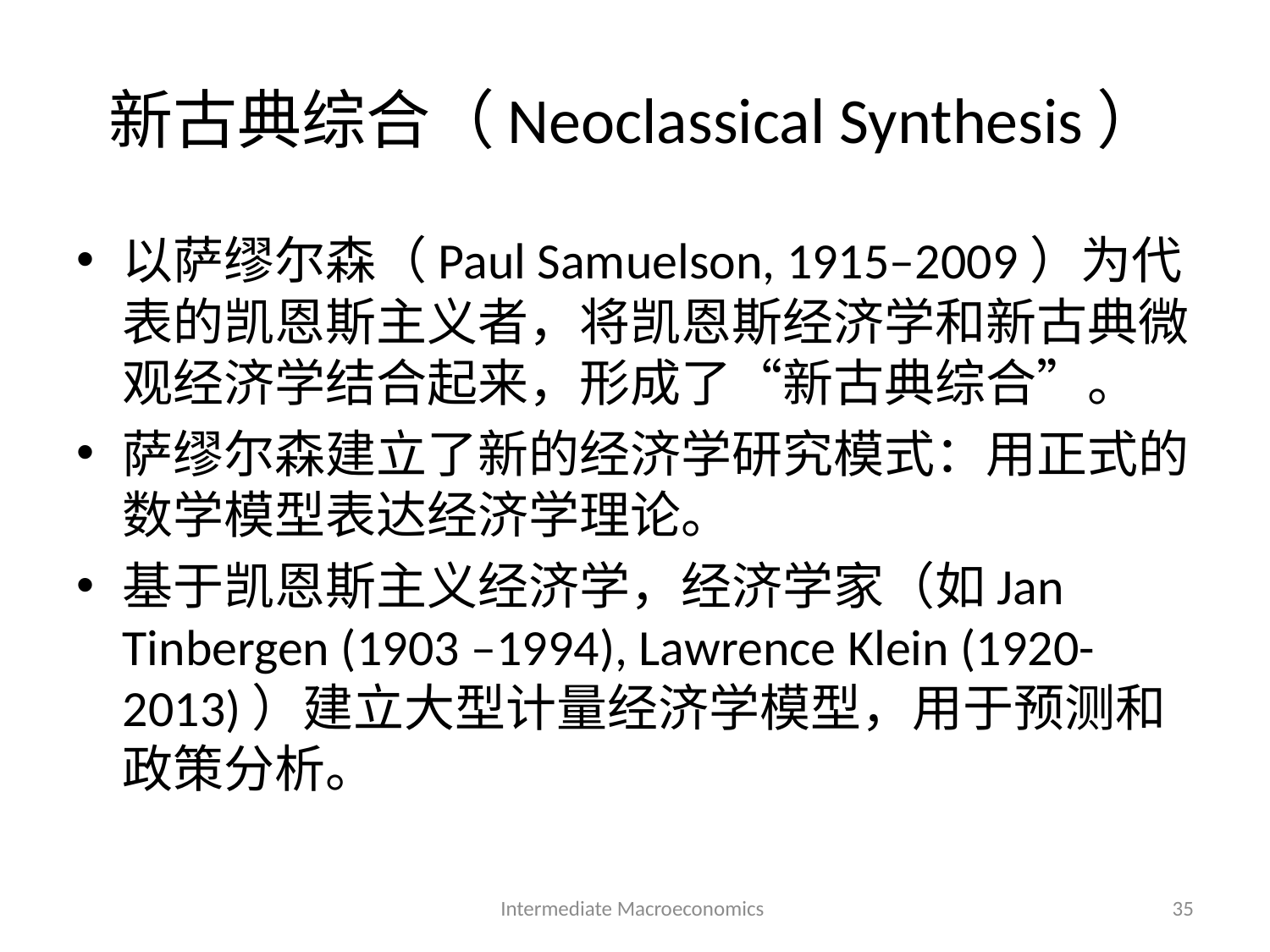

# 新古典综合（Neoclassical Synthesis）
以萨缪尔森（Paul Samuelson, 1915–2009）为代表的凯恩斯主义者，将凯恩斯经济学和新古典微观经济学结合起来，形成了“新古典综合”。
萨缪尔森建立了新的经济学研究模式：用正式的数学模型表达经济学理论。
基于凯恩斯主义经济学，经济学家（如Jan Tinbergen (1903 –1994), Lawrence Klein (1920-2013)）建立大型计量经济学模型，用于预测和政策分析。
Intermediate Macroeconomics
35